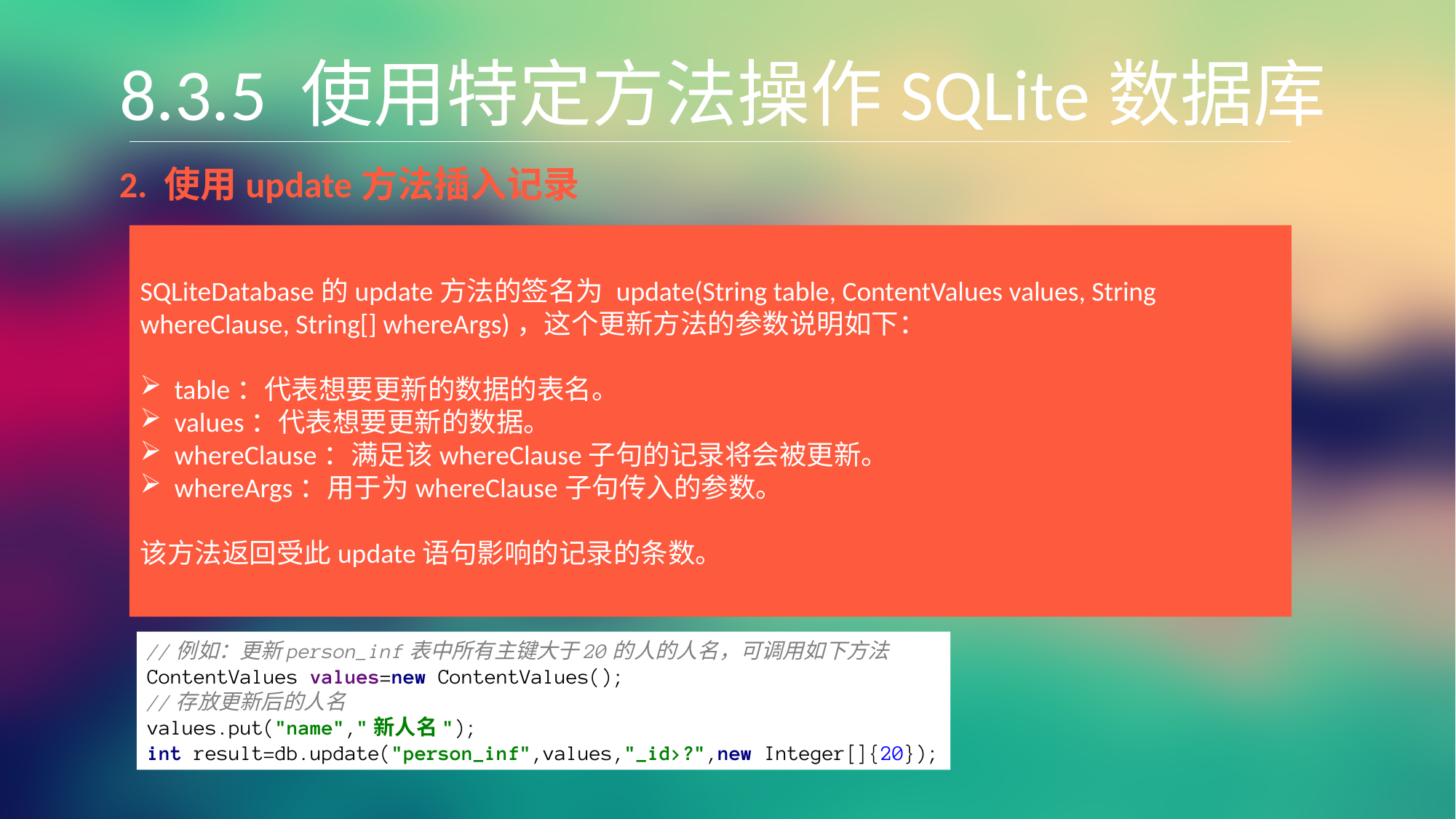

8.3.5 使用特定方法操作SQLite数据库
2. 使用update方法插入记录
SQLiteDatabase的update方法的签名为 update(String table, ContentValues values, String whereClause, String[] whereArgs)，这个更新方法的参数说明如下：

table：代表想要更新的数据的表名。
values：代表想要更新的数据。
whereClause：满足该whereClause子句的记录将会被更新。
whereArgs：用于为whereClause子句传入的参数。

该方法返回受此update语句影响的记录的条数。
//例如：更新person_inf表中所有主键大于20的人的人名，可调用如下方法
ContentValues values=new ContentValues();
//存放更新后的人名
values.put("name","新人名");
int result=db.update("person_inf",values,"_id>?",new Integer[]{20});